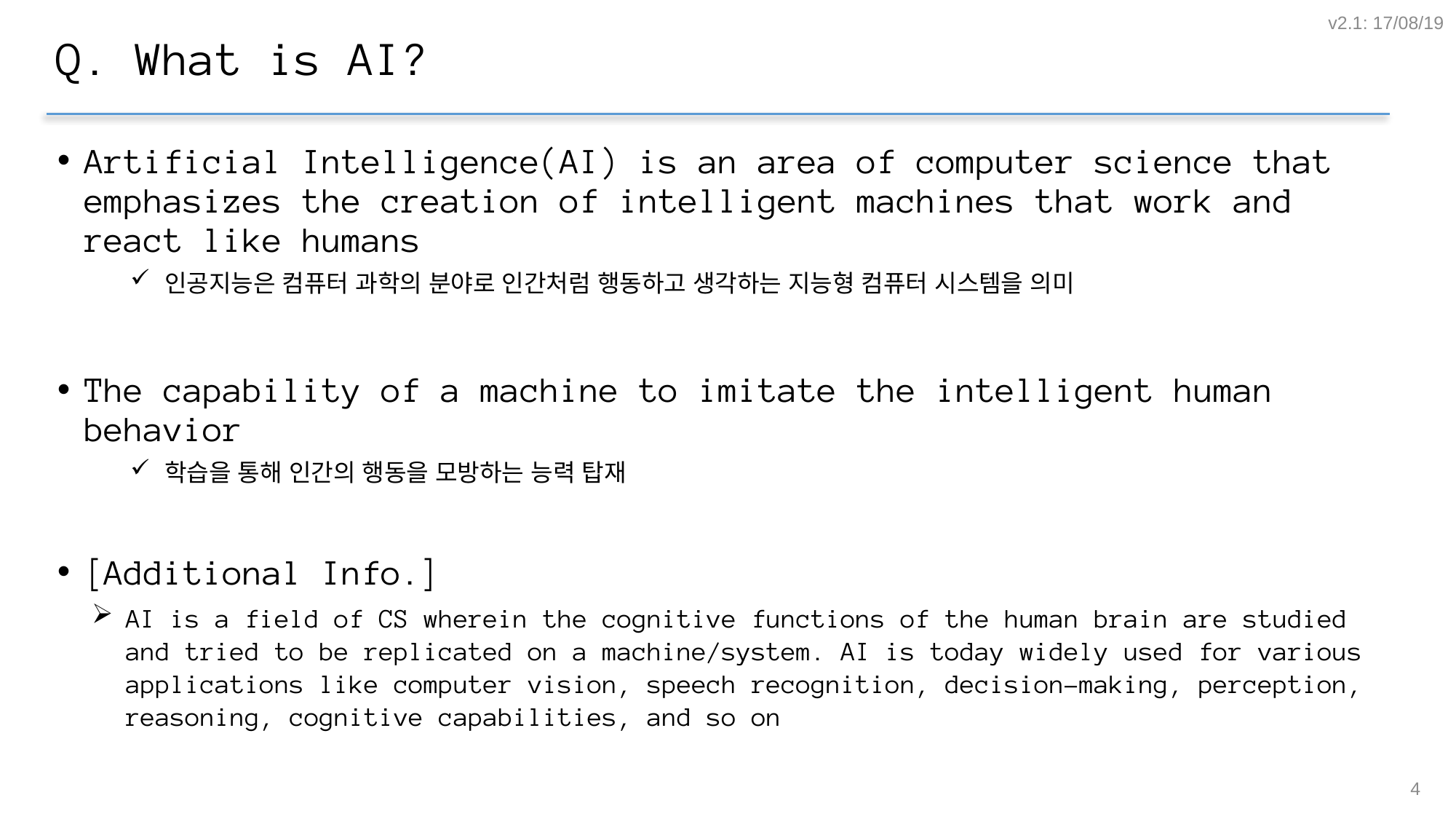

v2.1: 17/08/19
# Q. What is AI?
Artificial Intelligence(AI) is an area of computer science that emphasizes the creation of intelligent machines that work and react like humans
인공지능은 컴퓨터 과학의 분야로 인간처럼 행동하고 생각하는 지능형 컴퓨터 시스템을 의미

The capability of a machine to imitate the intelligent human behavior
학습을 통해 인간의 행동을 모방하는 능력 탑재

[Additional Info.]
AI is a field of CS wherein the cognitive functions of the human brain are studied and tried to be replicated on a machine/system. AI is today widely used for various applications like computer vision, speech recognition, decision-making, perception, reasoning, cognitive capabilities, and so on
4